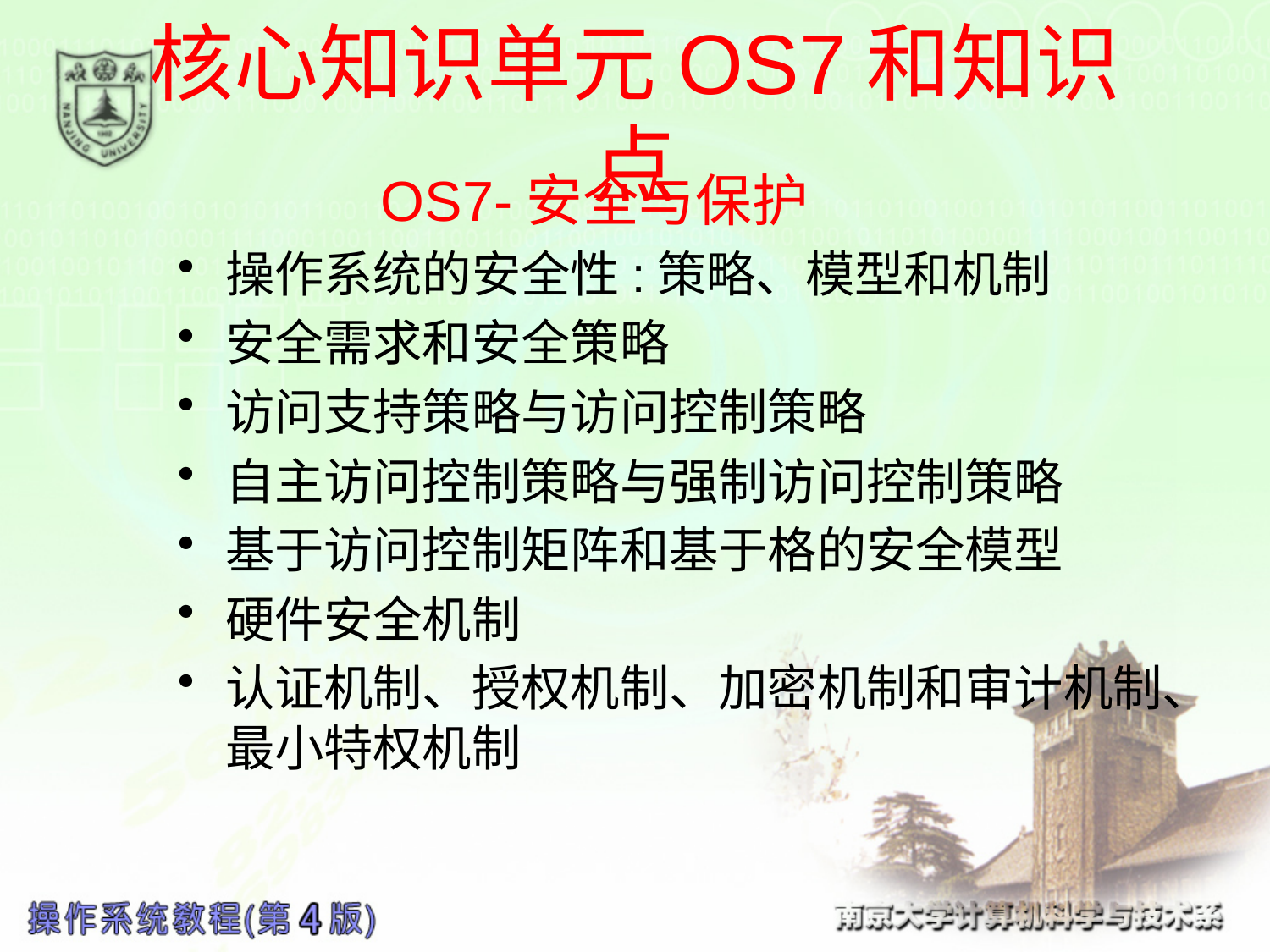

# 核心知识单元OS7和知识点
      OS7-安全与保护
操作系统的安全性:策略、模型和机制
安全需求和安全策略
访问支持策略与访问控制策略
自主访问控制策略与强制访问控制策略
基于访问控制矩阵和基于格的安全模型
硬件安全机制
认证机制、授权机制、加密机制和审计机制、最小特权机制